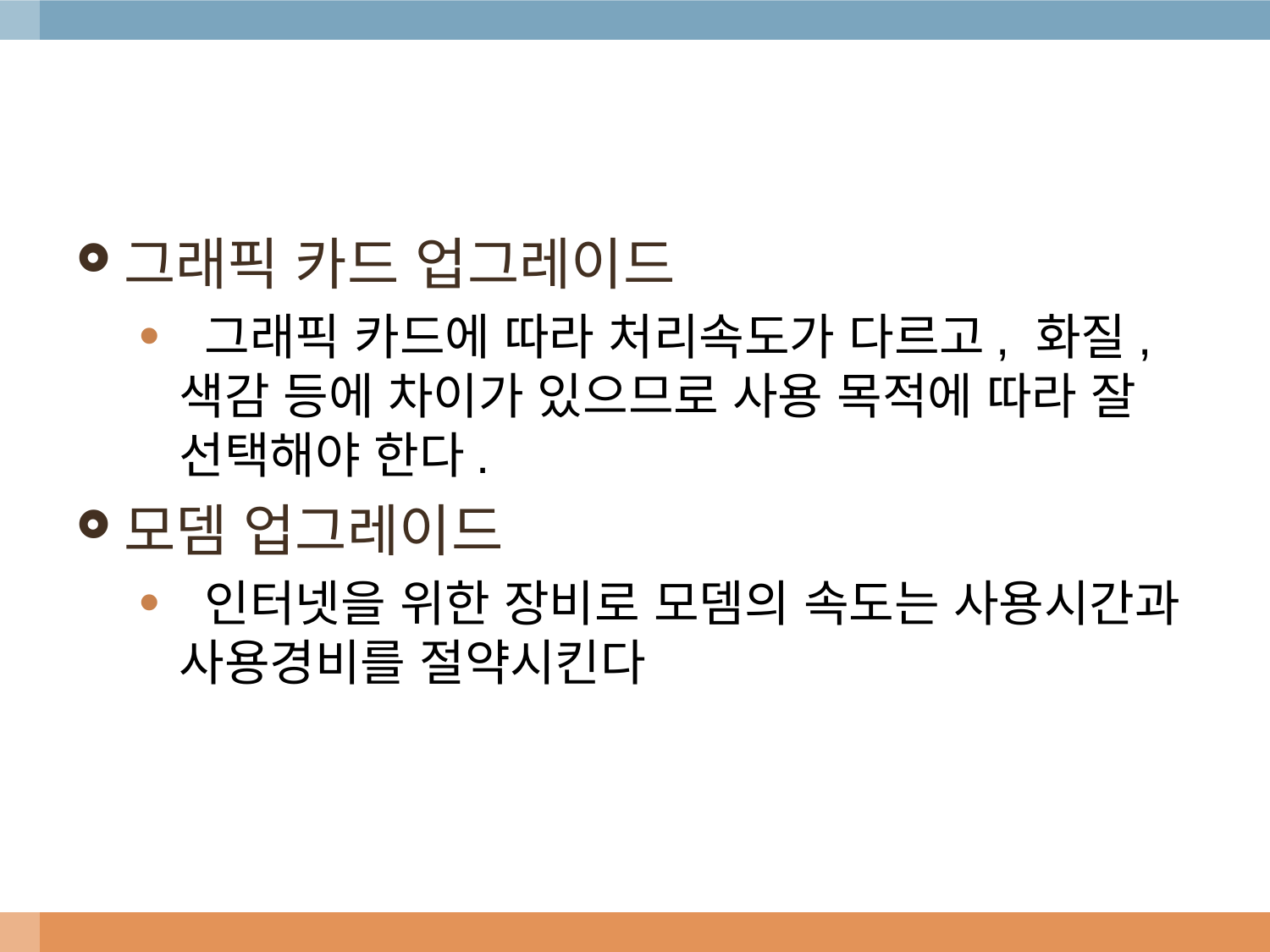

#
그래픽 카드 업그레이드
 그래픽 카드에 따라 처리속도가 다르고, 화질, 색감 등에 차이가 있으므로 사용 목적에 따라 잘 선택해야 한다.
모뎀 업그레이드
 인터넷을 위한 장비로 모뎀의 속도는 사용시간과 사용경비를 절약시킨다